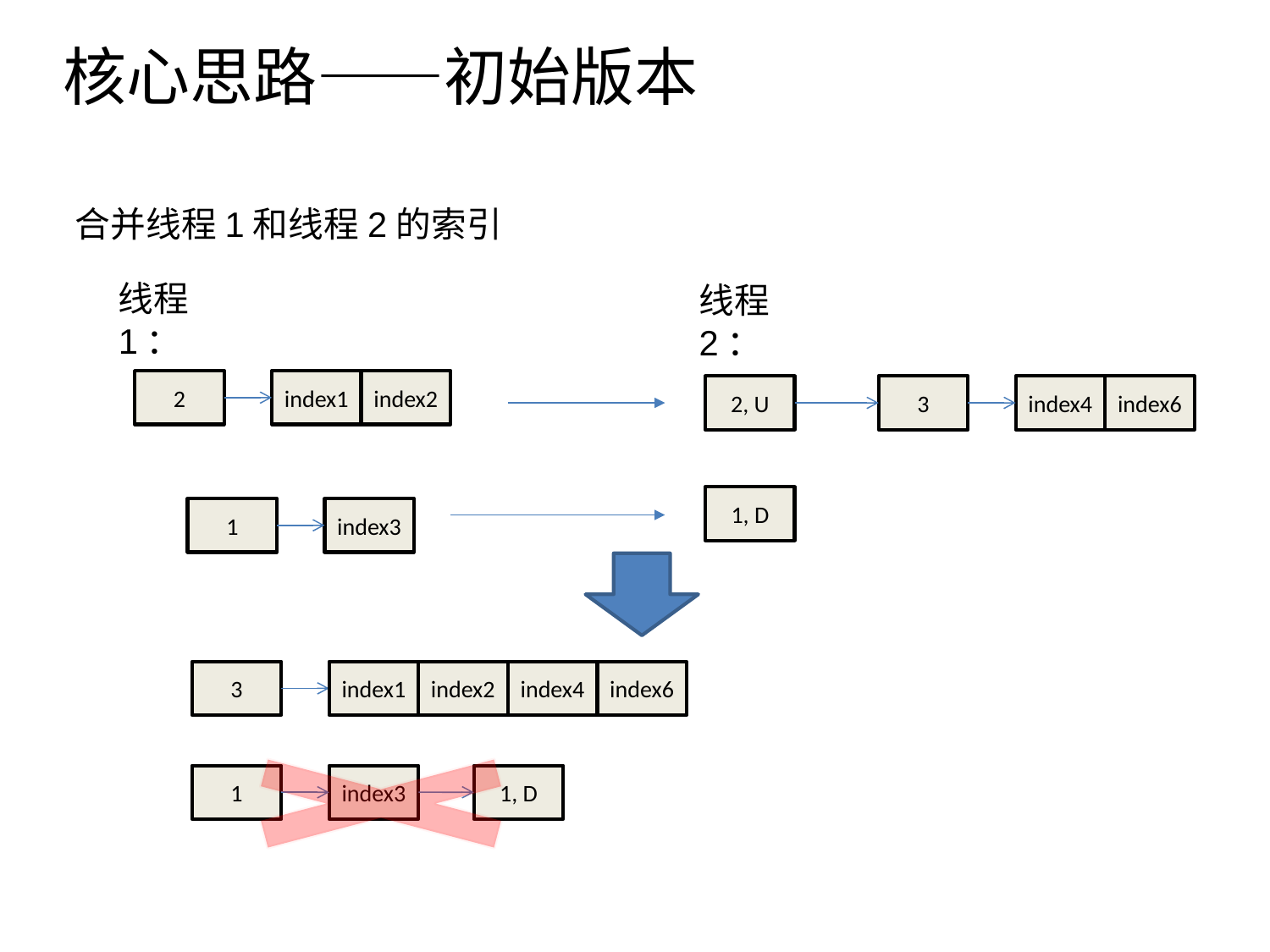

核心思路——初始版本
合并线程1和线程2的索引
线程1：
线程2：
2
index1
index2
2, U
3
index4
index6
1, D
1
index3

3
index1
index2
index4
index6

1
index3
1, D